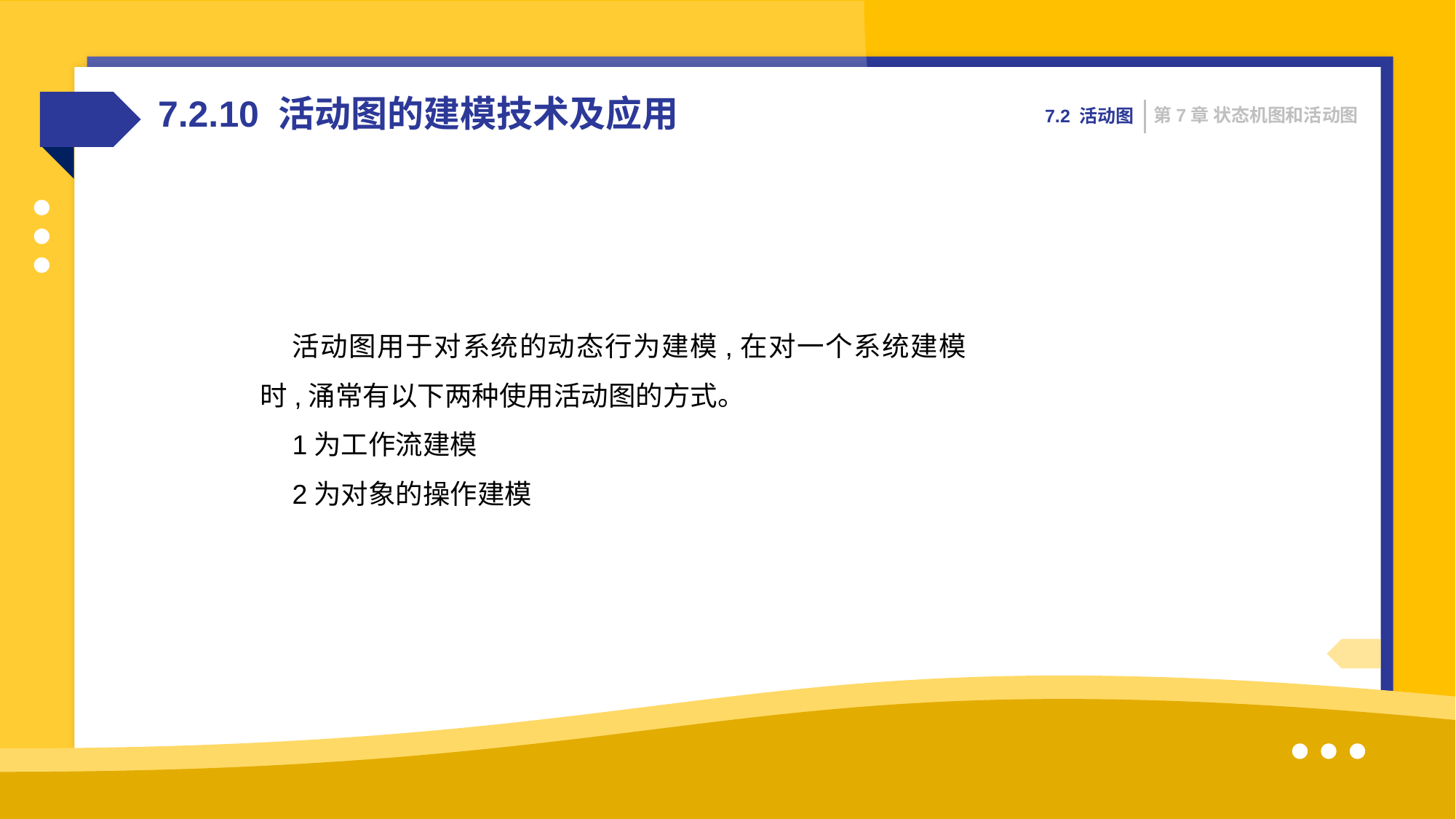

7.2.10 活动图的建模技术及应用
第7章 状态机图和活动图
7.2 活动图
活动图用于对系统的动态行为建模,在对一个系统建模时,涌常有以下两种使用活动图的方式。
1为工作流建模
2为对象的操作建模